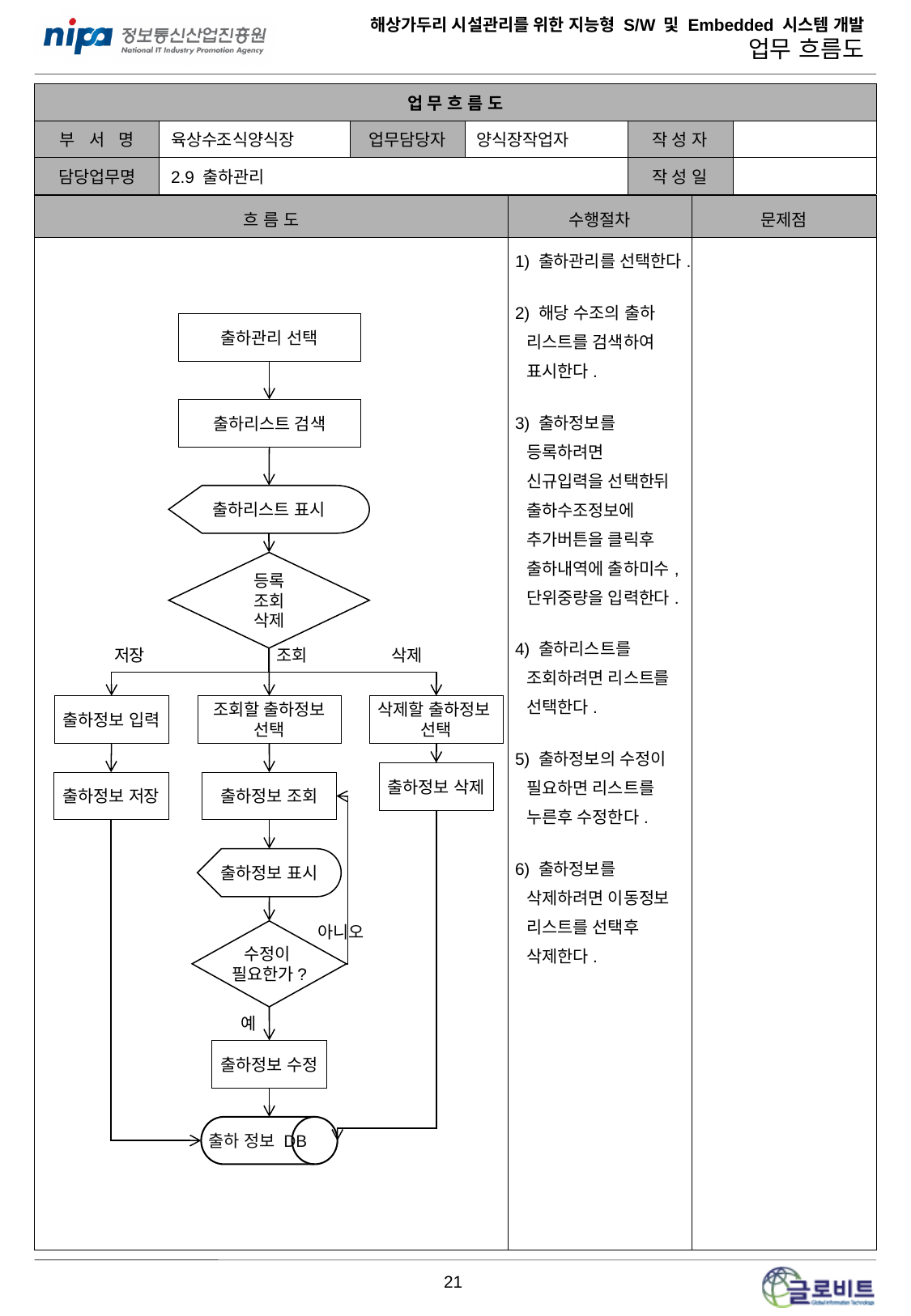

| 업 무 흐 름 도 |  |  |  |  |  |
| --- | --- | --- | --- | --- | --- |
| 부 서 명 | 육상수조식양식장 | 업무담당자 | 양식장작업자 | 작 성 자 |  |
| 담당업무명 | 2.9 출하관리 |  |  | 작 성 일 |  |
| 흐 름 도 | 수행절차 | 문제점 |
| --- | --- | --- |
|  | 1) 출하관리를 선택한다. 2) 해당 수조의 출하 리스트를 검색하여 표시한다. 3) 출하정보를 등록하려면 신규입력을 선택한뒤 출하수조정보에 추가버튼을 클릭후 출하내역에 출하미수, 단위중량을 입력한다. 4) 출하리스트를 조회하려면 리스트를 선택한다. 5) 출하정보의 수정이 필요하면 리스트를 누른후 수정한다. 6) 출하정보를 삭제하려면 이동정보 리스트를 선택후 삭제한다. |  |
출하관리 선택
출하리스트 검색
출하리스트 표시
등록
조회
삭제
저장
조회
삭제
출하정보 입력
조회할 출하정보
선택
삭제할 출하정보
선택
출하정보 삭제
출하정보 저장
출하정보 조회
출하정보 표시
아니오
수정이
필요한가?
예
출하정보 수정
출하 정보 DB